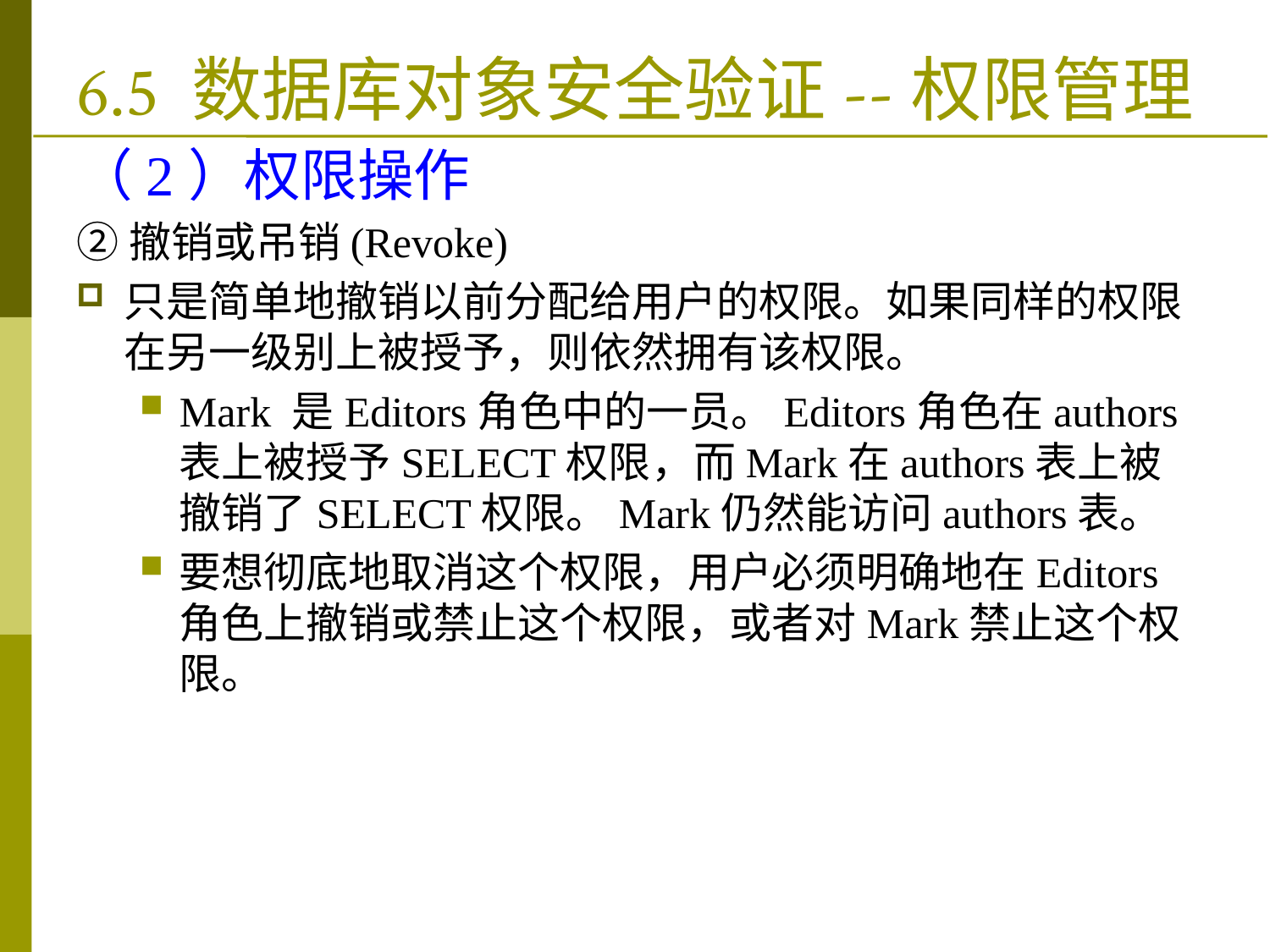

# 6.5 数据库对象安全验证--权限管理
（2）权限操作
②撤销或吊销(Revoke)
只是简单地撤销以前分配给用户的权限。如果同样的权限在另一级别上被授予，则依然拥有该权限。
Mark 是Editors角色中的一员。Editors角色在authors表上被授予SELECT权限，而Mark在authors表上被撤销了SELECT权限。Mark仍然能访问authors表。
要想彻底地取消这个权限，用户必须明确地在Editors角色上撤销或禁止这个权限，或者对Mark禁止这个权限。